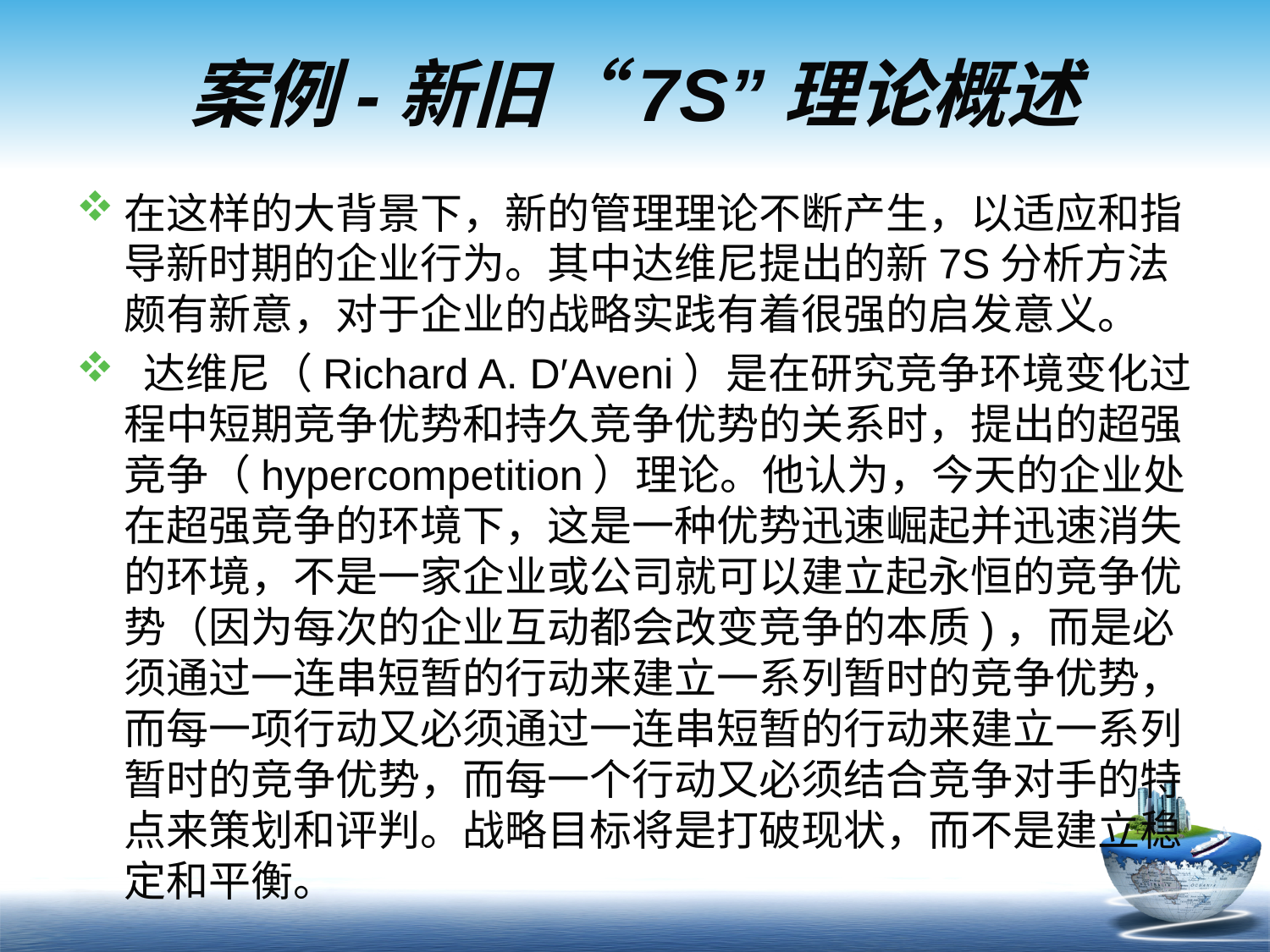

# 案例-新旧“7S”理论概述
在这样的大背景下，新的管理理论不断产生，以适应和指导新时期的企业行为。其中达维尼提出的新7S分析方法颇有新意，对于企业的战略实践有着很强的启发意义。
 达维尼（Richard A. D′Aveni）是在研究竞争环境变化过程中短期竞争优势和持久竞争优势的关系时，提出的超强竞争（hypercompetition）理论。他认为，今天的企业处在超强竞争的环境下，这是一种优势迅速崛起并迅速消失的环境，不是一家企业或公司就可以建立起永恒的竞争优势（因为每次的企业互动都会改变竞争的本质)，而是必须通过一连串短暂的行动来建立一系列暂时的竞争优势，而每一项行动又必须通过一连串短暂的行动来建立一系列暂时的竞争优势，而每一个行动又必须结合竞争对手的特点来策划和评判。战略目标将是打破现状，而不是建立稳定和平衡。